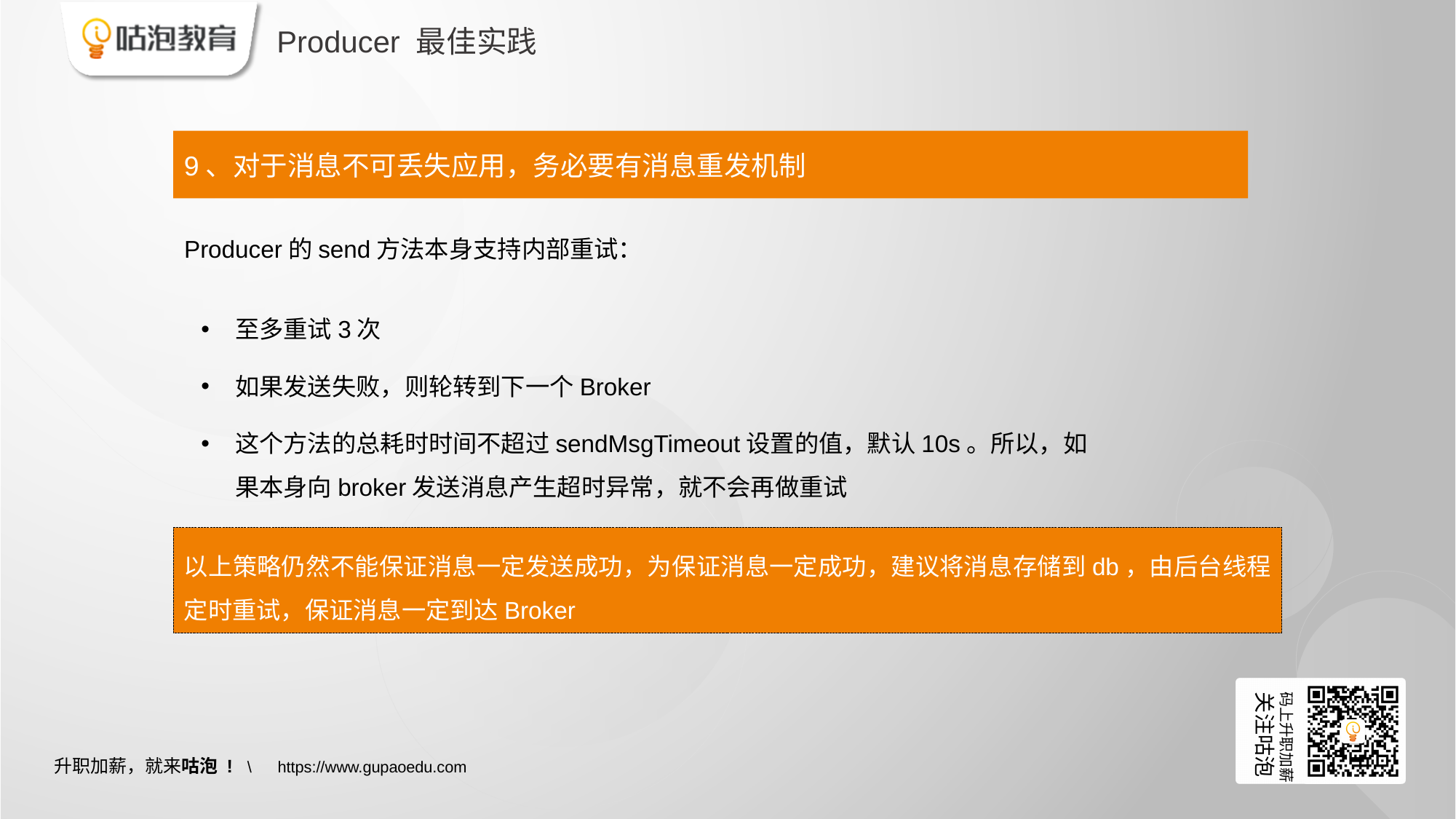

# Producer 最佳实践
9、对于消息不可丢失应用，务必要有消息重发机制
Producer的send方法本身支持内部重试：
至多重试3次
如果发送失败，则轮转到下一个Broker
这个方法的总耗时时间不超过sendMsgTimeout设置的值，默认10s。所以，如果本身向broker发送消息产生超时异常，就不会再做重试
以上策略仍然不能保证消息一定发送成功，为保证消息一定成功，建议将消息存储到db，由后台线程定时重试，保证消息一定到达Broker